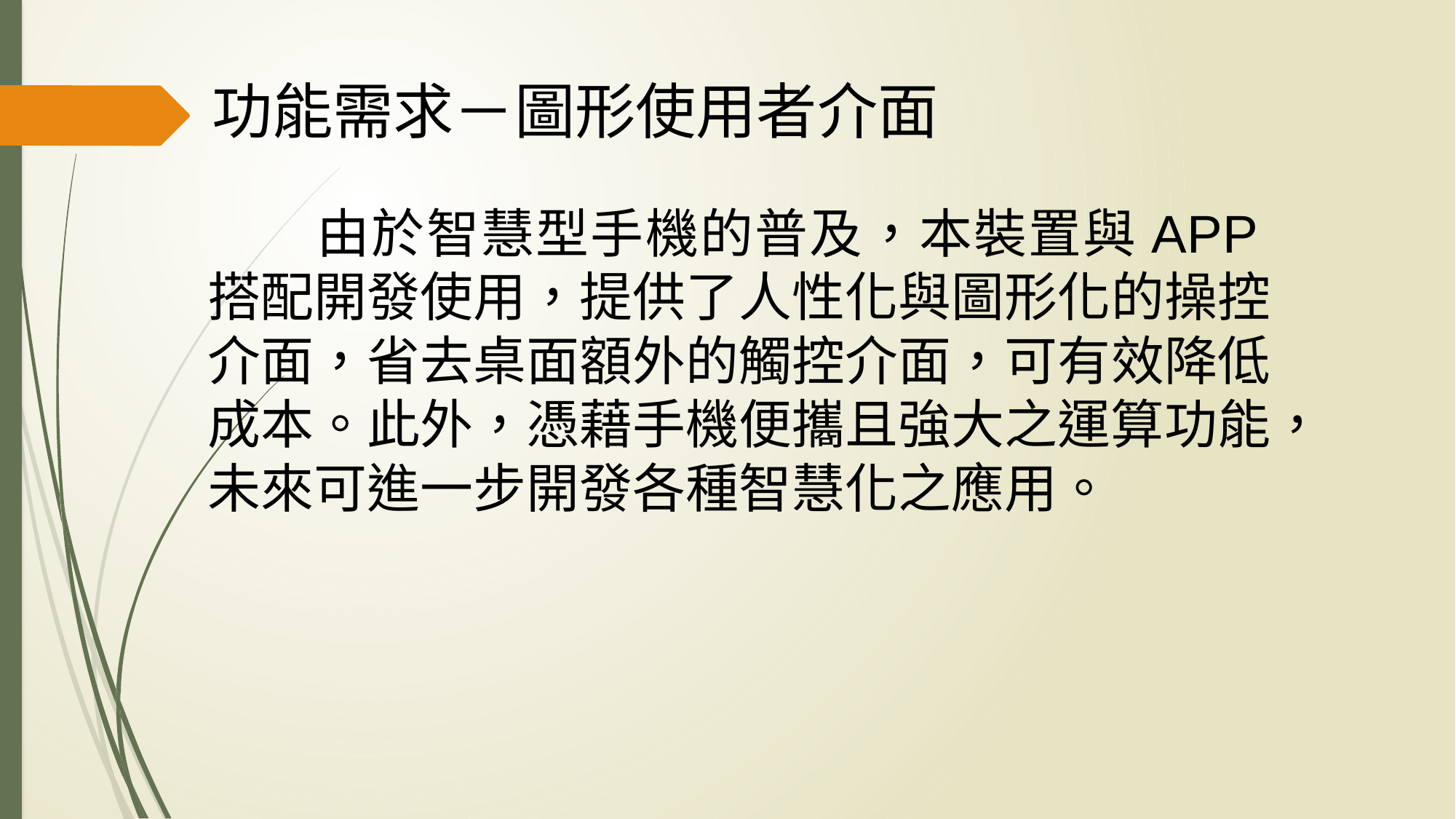

功能需求－圖形使用者介面
　　由於智慧型手機的普及，本裝置與APP搭配開發使用，提供了人性化與圖形化的操控介面，省去桌面額外的觸控介面，可有效降低成本。此外，憑藉手機便攜且強大之運算功能，未來可進一步開發各種智慧化之應用。